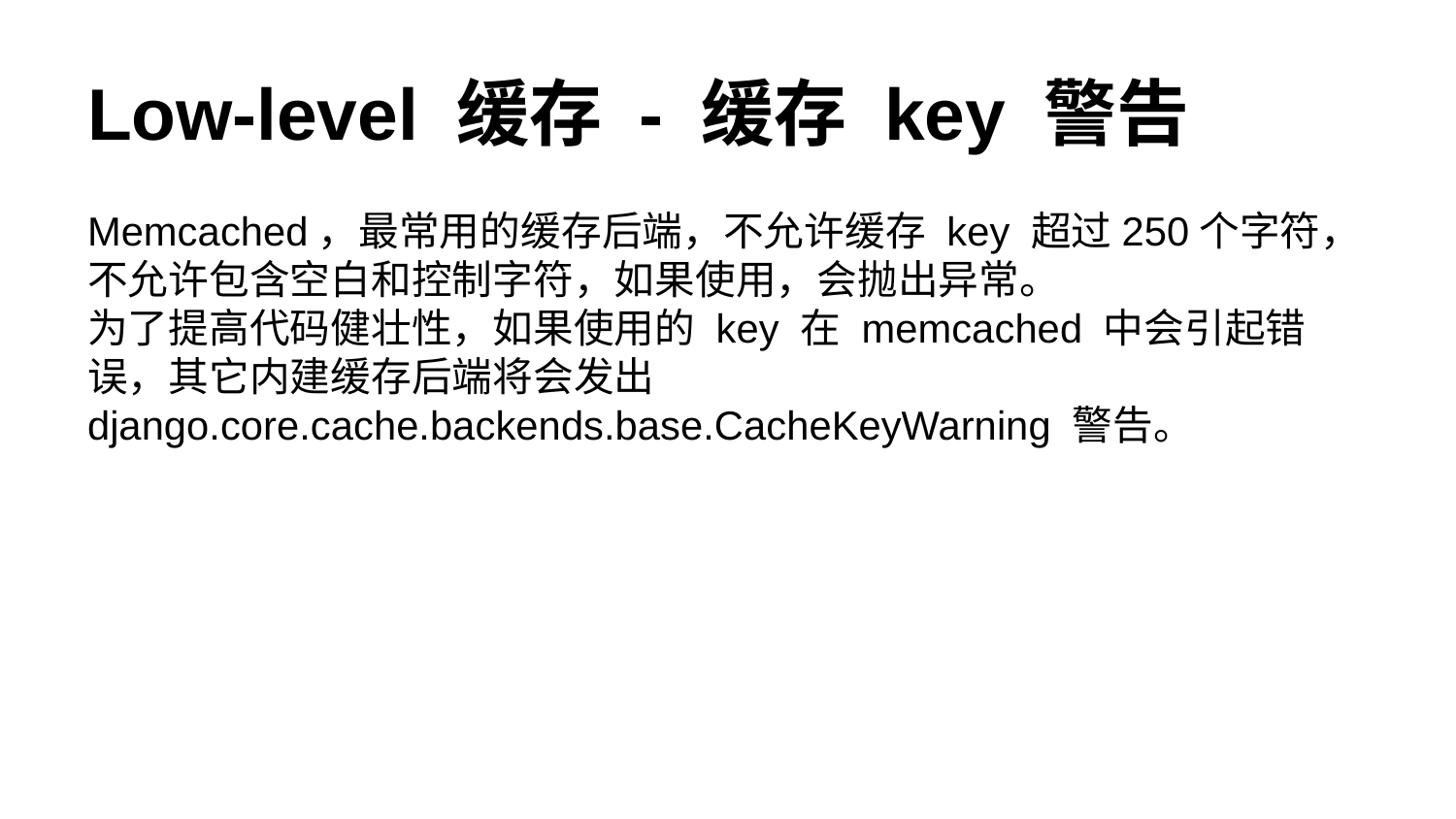

# Low-level 缓存 - 缓存 key 警告
Memcached，最常用的缓存后端，不允许缓存 key 超过250个字符，不允许包含空白和控制字符，如果使用，会抛出异常。
为了提高代码健壮性，如果使用的 key 在 memcached 中会引起错误，其它内建缓存后端将会发出 django.core.cache.backends.base.CacheKeyWarning 警告。